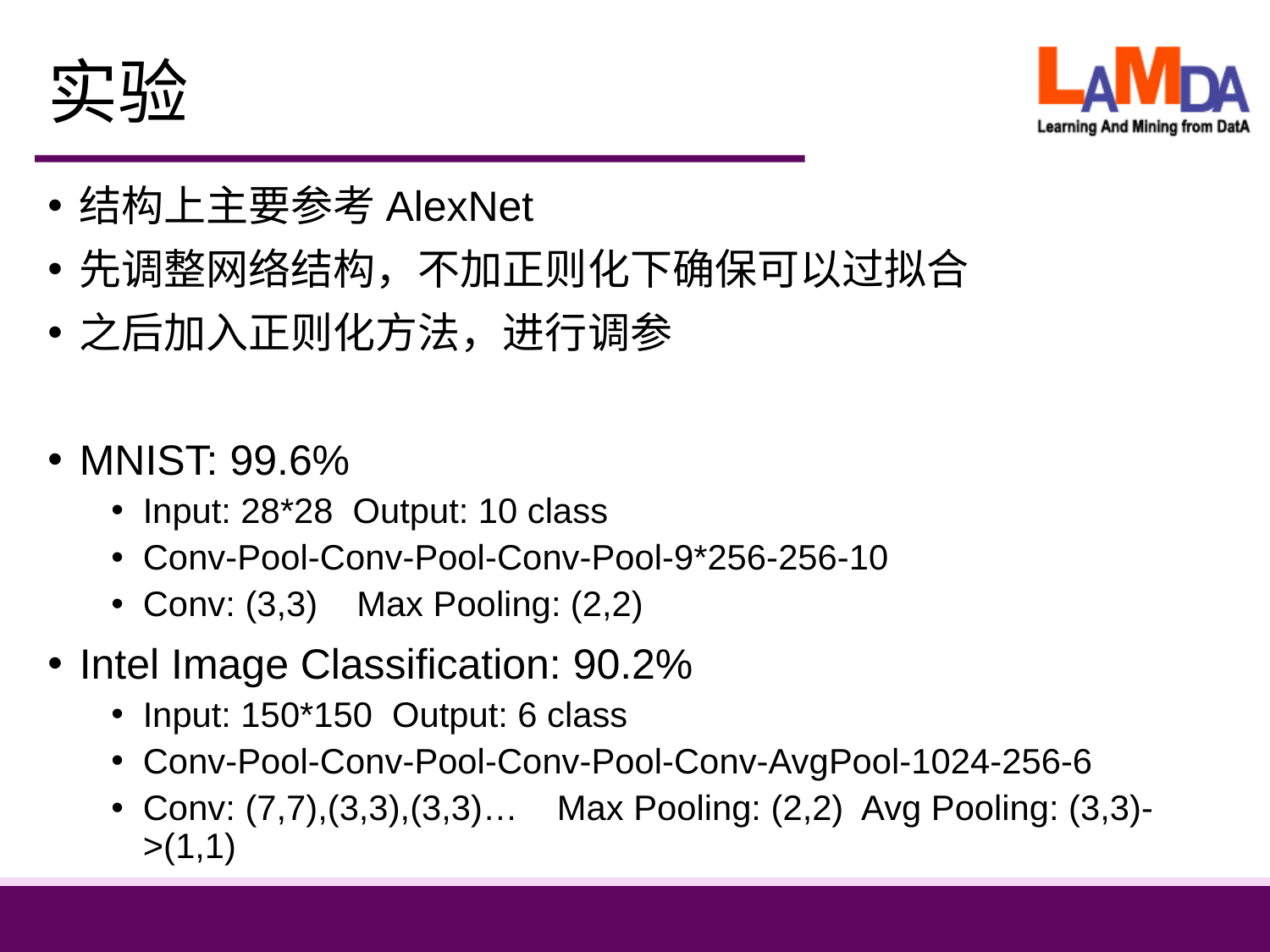

# 实验
结构上主要参考AlexNet
先调整网络结构，不加正则化下确保可以过拟合
之后加入正则化方法，进行调参

MNIST: 99.6%
Input: 28*28  Output: 10 class
Conv-Pool-Conv-Pool-Conv-Pool-9*256-256-10
Conv: (3,3)    Max Pooling: (2,2)
Intel Image Classification: 90.2%
Input: 150*150  Output: 6 class
Conv-Pool-Conv-Pool-Conv-Pool-Conv-AvgPool-1024-256-6
Conv: (7,7),(3,3),(3,3)…    Max Pooling: (2,2)  Avg Pooling: (3,3)->(1,1)